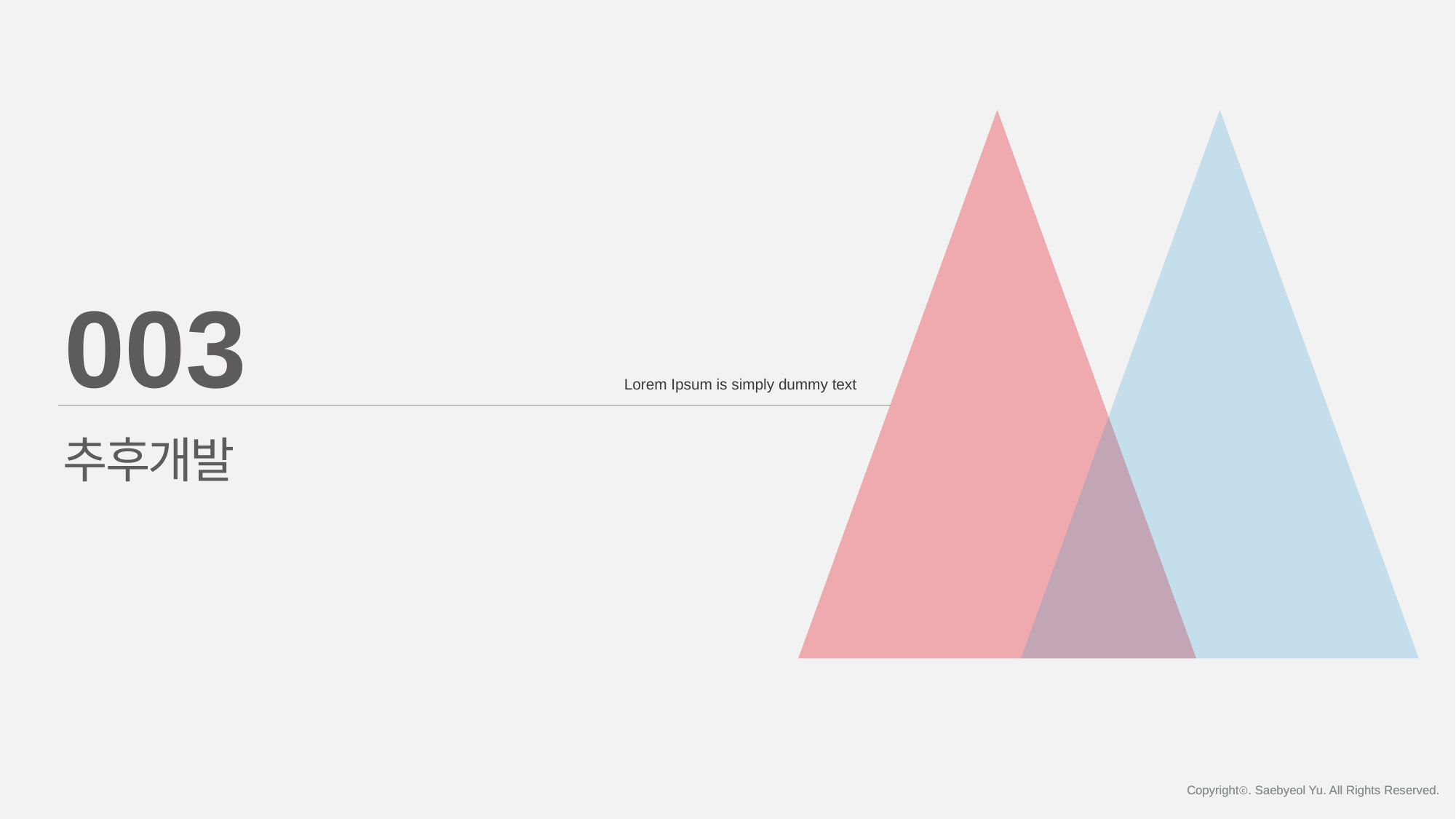

003
Lorem Ipsum is simply dummy text

추후개발
Copyrightⓒ. Saebyeol Yu. All Rights Reserved.